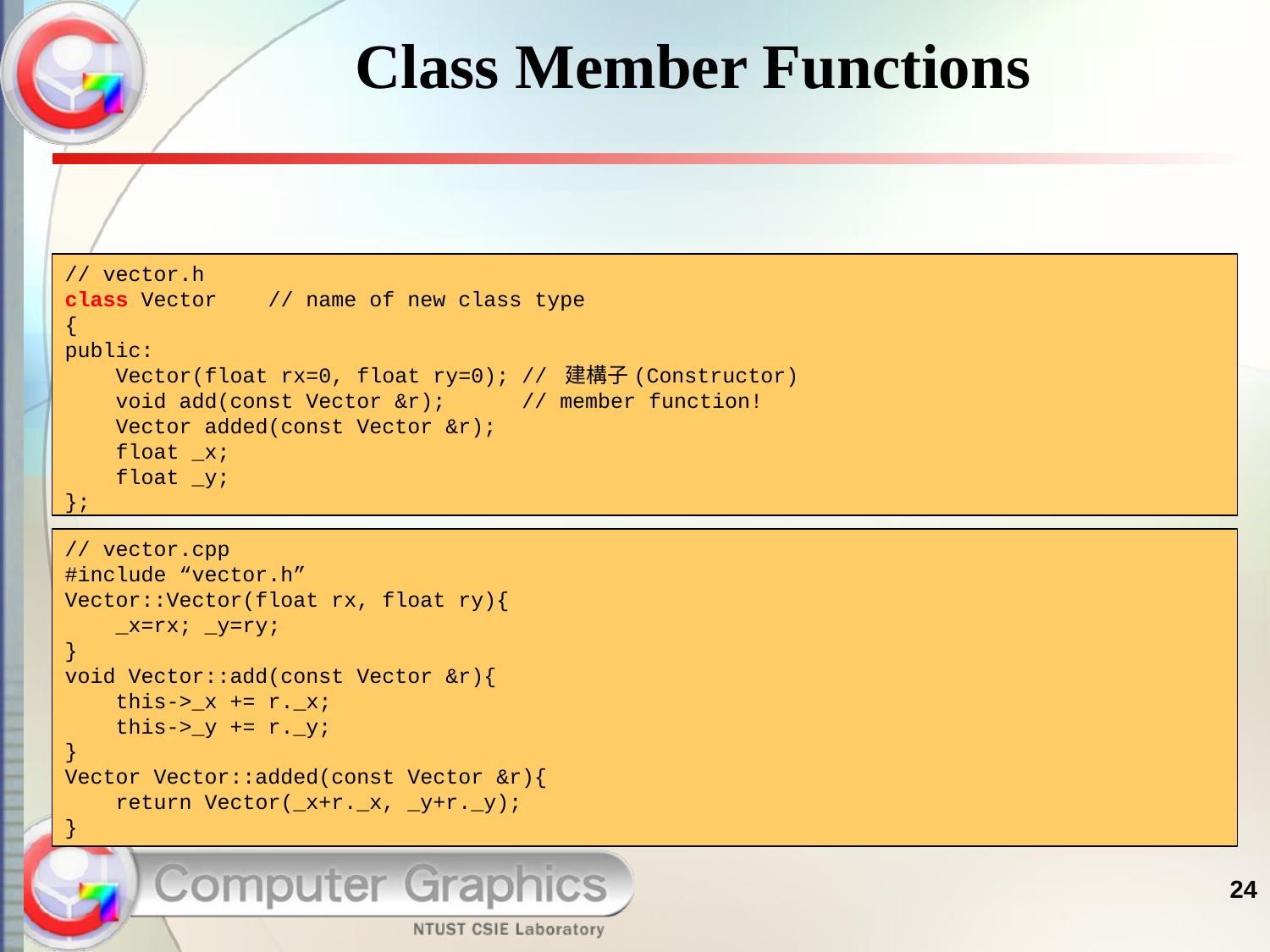

# Class Member Functions

// vector.h
class Vector    // name of new class type
{
public:
    Vector(float rx=0, float ry=0); // 建構子(Constructor)
    void add(const Vector &r);      // member function!
    Vector added(const Vector &r);
    float _x;
    float _y;
};

// vector.cpp
#include “vector.h”
Vector::Vector(float rx, float ry){
    _x=rx; _y=ry;
}
void Vector::add(const Vector &r){
    this->_x += r._x;
    this->_y += r._y;
}
Vector Vector::added(const Vector &r){
    return Vector(_x+r._x, _y+r._y);
}
24